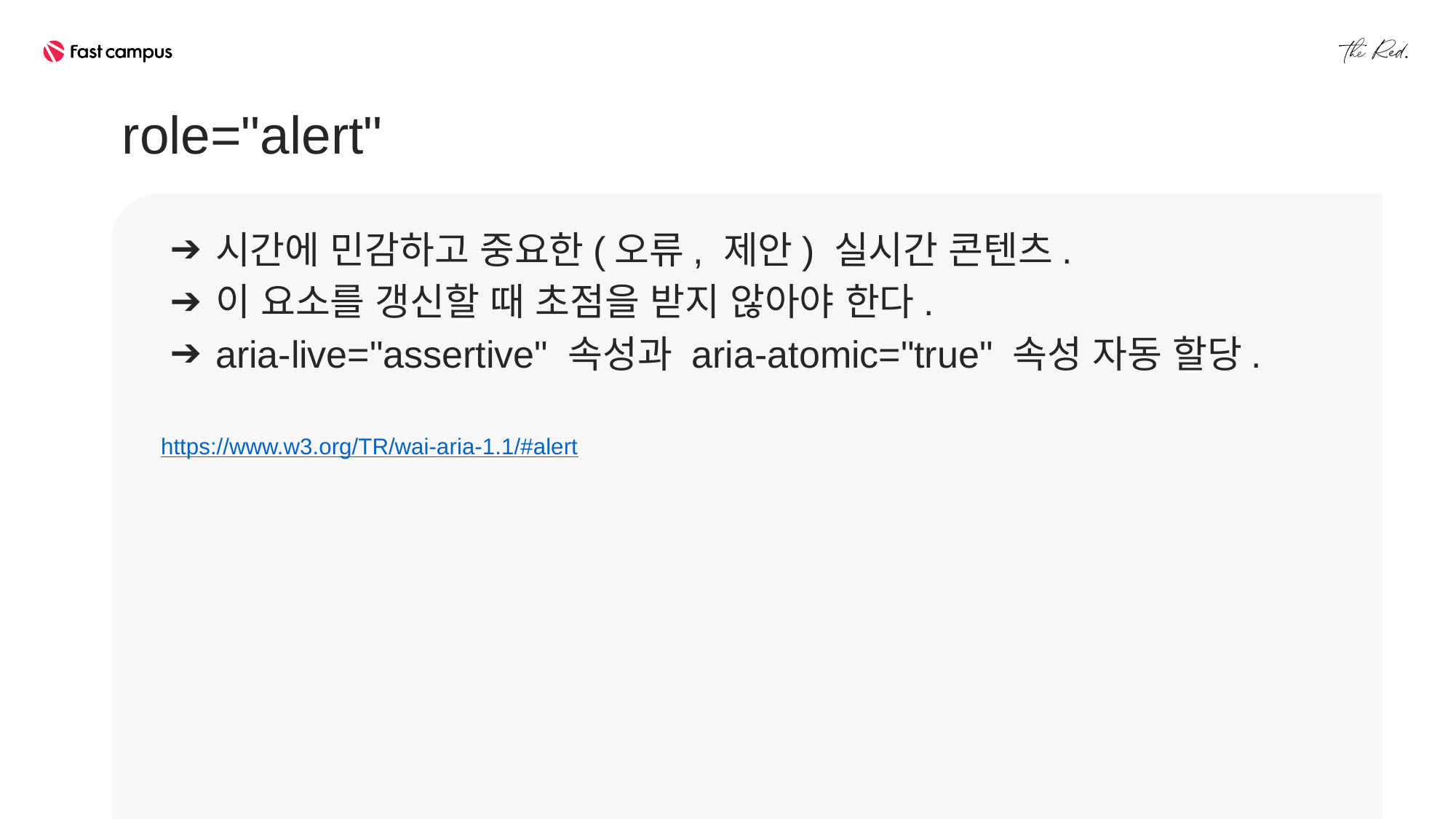

role="alert"
시간에 민감하고 중요한(오류, 제안) 실시간 콘텐츠.
이 요소를 갱신할 때 초점을 받지 않아야 한다.
aria-live="assertive" 속성과 aria-atomic="true" 속성 자동 할당.

https://www.w3.org/TR/wai-aria-1.1/#alert